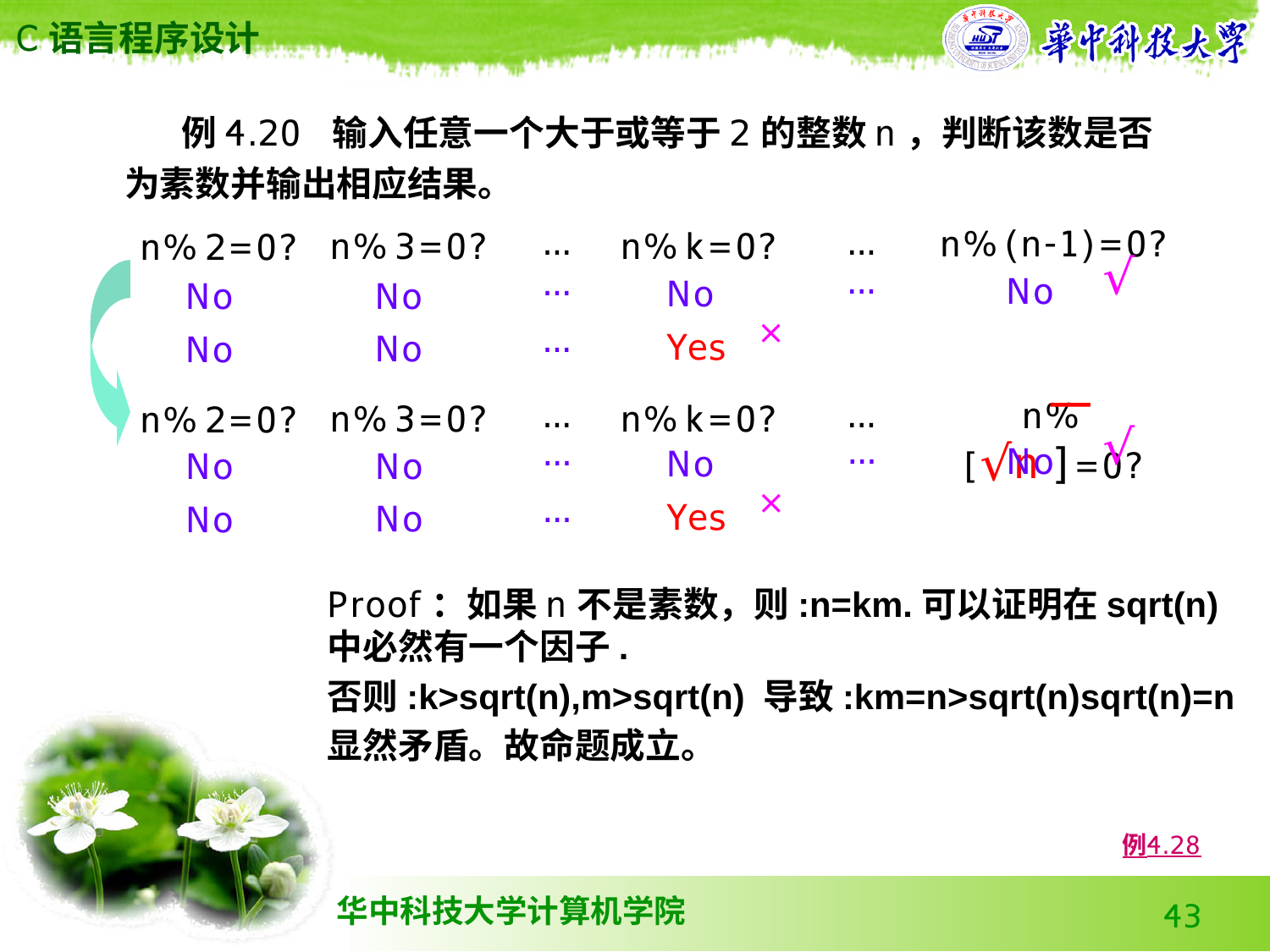

例4.20  输入任意一个大于或等于2的整数n，判断该数是否为素数并输出相应结果。
…
…
n%(n-1)=0?
n%3=0?
n%k=0?
n%2=0?
√
…
…
No
No
No
No

×
…
Yes
No
No
…
…
n%[√n ]=0?
n%3=0?
n%k=0?
n%2=0?

√
…
…
No
No
No
No
×
…
Yes
No
No
Proof：如果n不是素数，则:n=km.可以证明在sqrt(n)中必然有一个因子.
否则:k>sqrt(n),m>sqrt(n) 导致:km=n>sqrt(n)sqrt(n)=n
显然矛盾。故命题成立。
例4.28
43